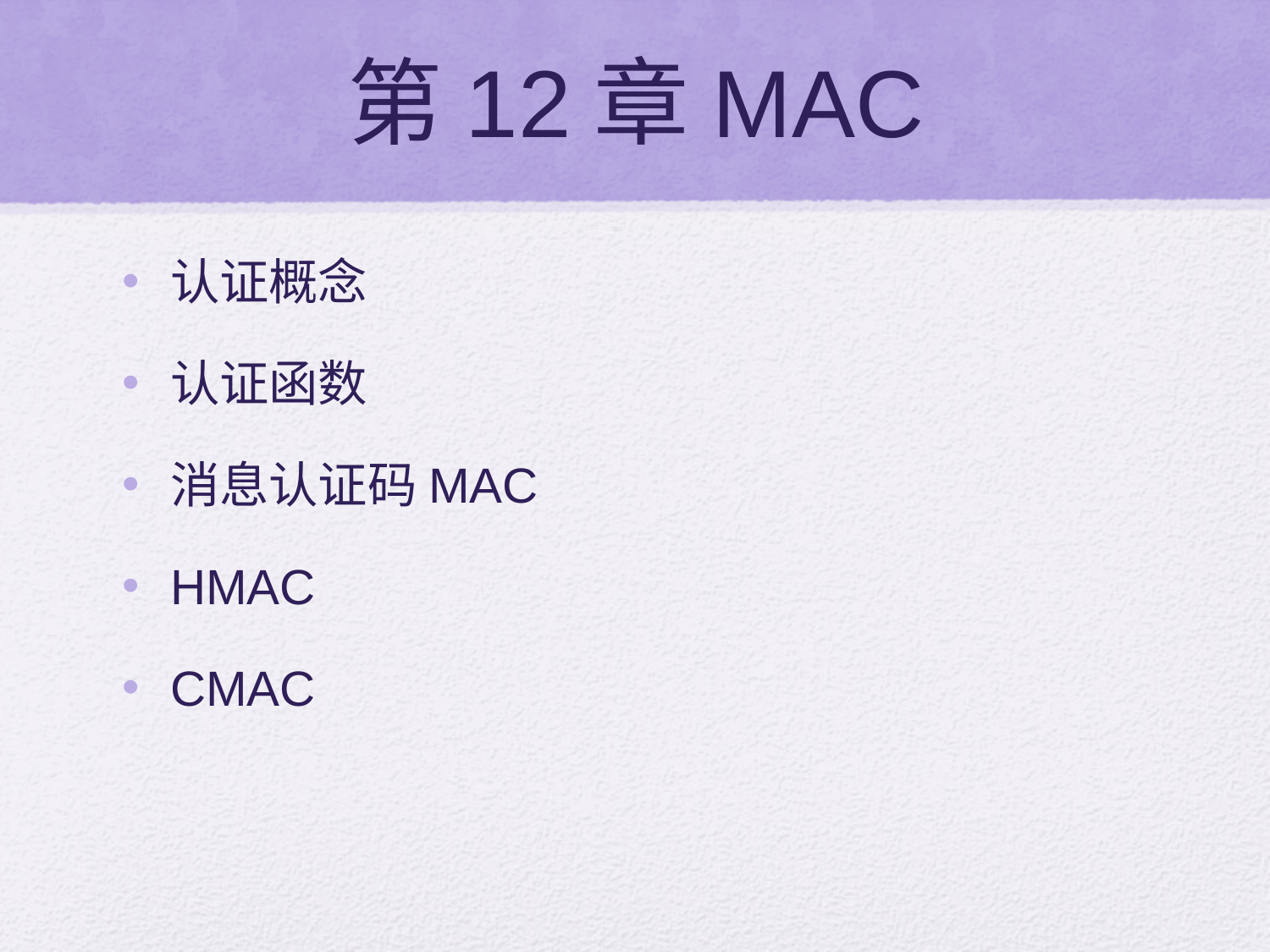

# 第12章MAC
认证概念
认证函数
消息认证码MAC
HMAC
CMAC